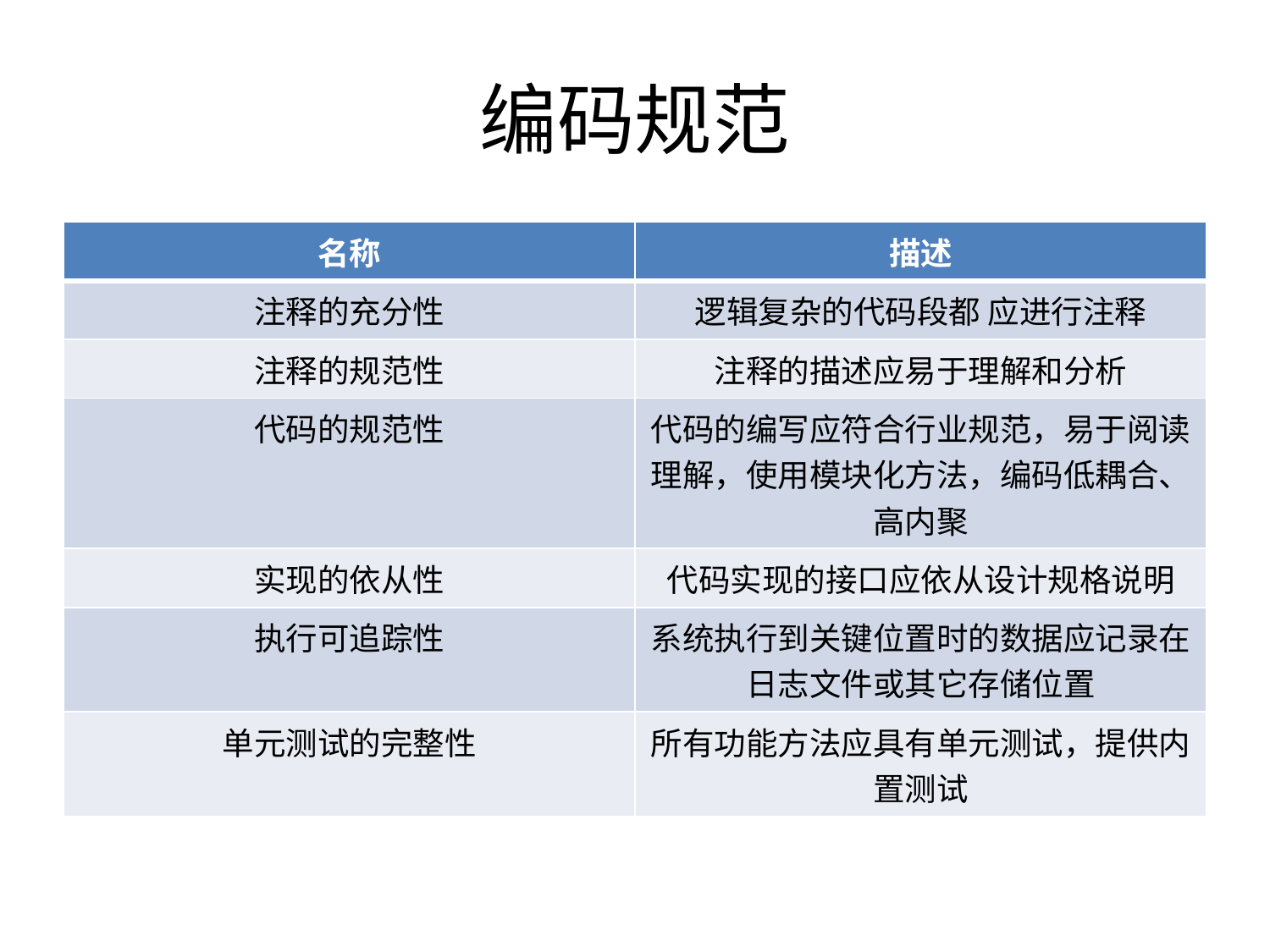

# 编码规范
| 名称 | 描述 |
| --- | --- |
| 注释的充分性 | 逻辑复杂的代码段都 应进行注释 |
| 注释的规范性 | 注释的描述应易于理解和分析 |
| 代码的规范性 | 代码的编写应符合行业规范，易于阅读理解，使用模块化方法，编码低耦合、高内聚 |
| 实现的依从性 | 代码实现的接口应依从设计规格说明 |
| 执行可追踪性 | 系统执行到关键位置时的数据应记录在日志文件或其它存储位置 |
| 单元测试的完整性 | 所有功能方法应具有单元测试，提供内置测试 |